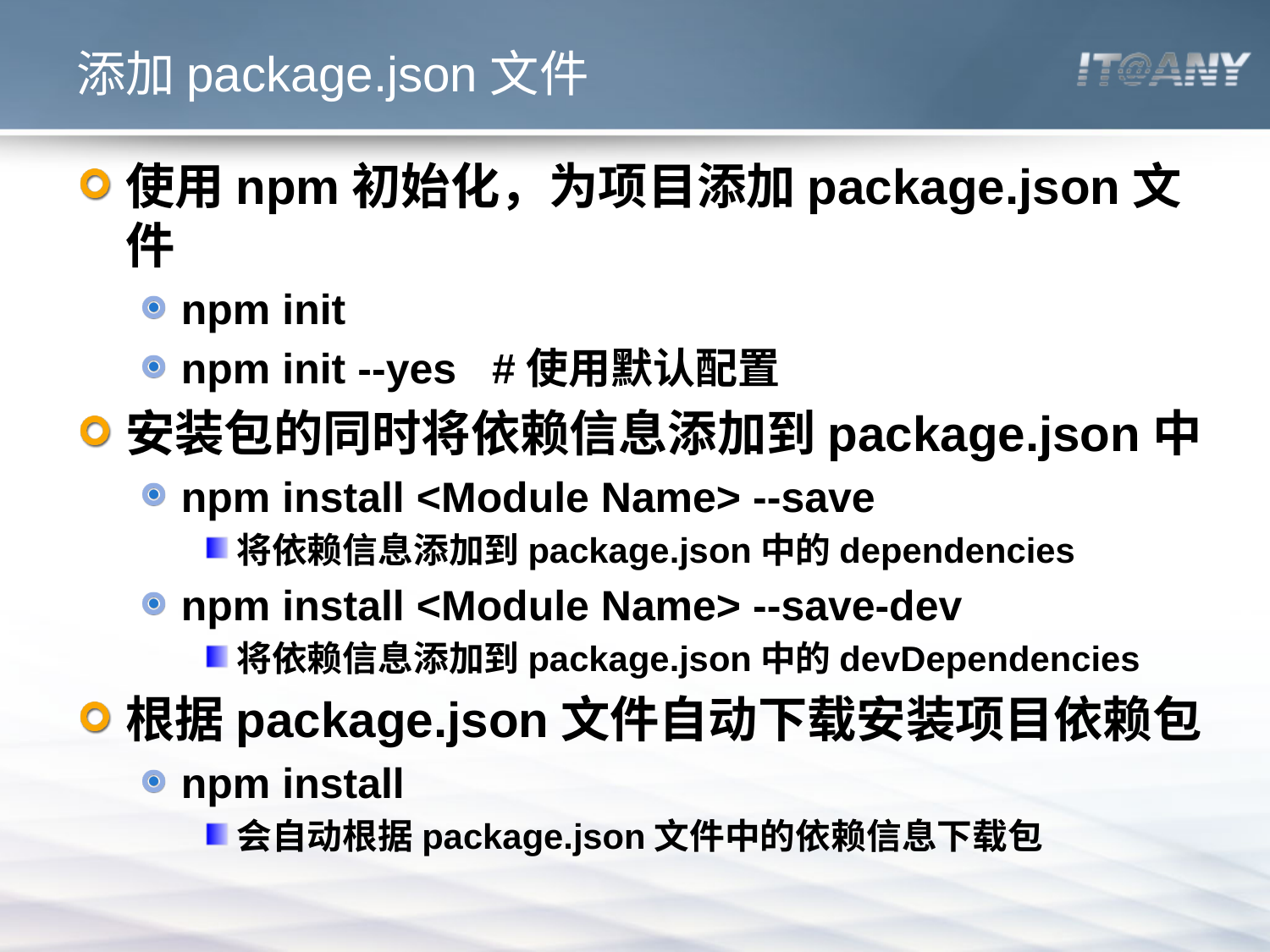

# 添加package.json文件
使用npm初始化，为项目添加package.json文件
npm init
npm init --yes   #使用默认配置
安装包的同时将依赖信息添加到package.json中
npm install <Module Name> --save
将依赖信息添加到package.json中的dependencies
npm install <Module Name> --save-dev
将依赖信息添加到package.json中的devDependencies
根据package.json文件自动下载安装项目依赖包
npm install
会自动根据package.json文件中的依赖信息下载包